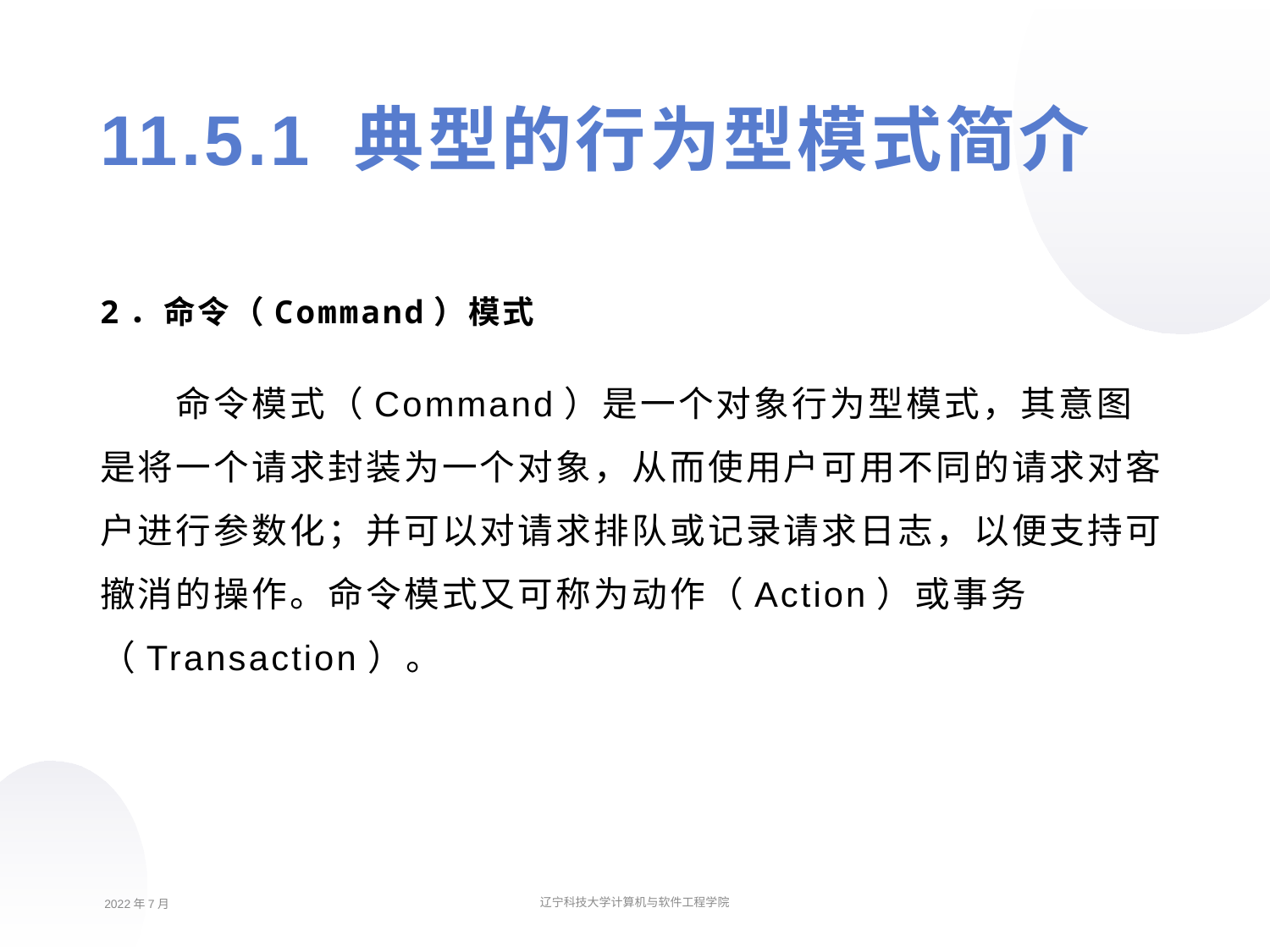

11.5.1 典型的行为型模式简介
2．命令（Command）模式
命令模式（Command）是一个对象行为型模式，其意图是将一个请求封装为一个对象，从而使用户可用不同的请求对客户进行参数化；并可以对请求排队或记录请求日志，以便支持可撤消的操作。命令模式又可称为动作（Action）或事务（Transaction）。

2022年7月
辽宁科技大学计算机与软件工程学院
113